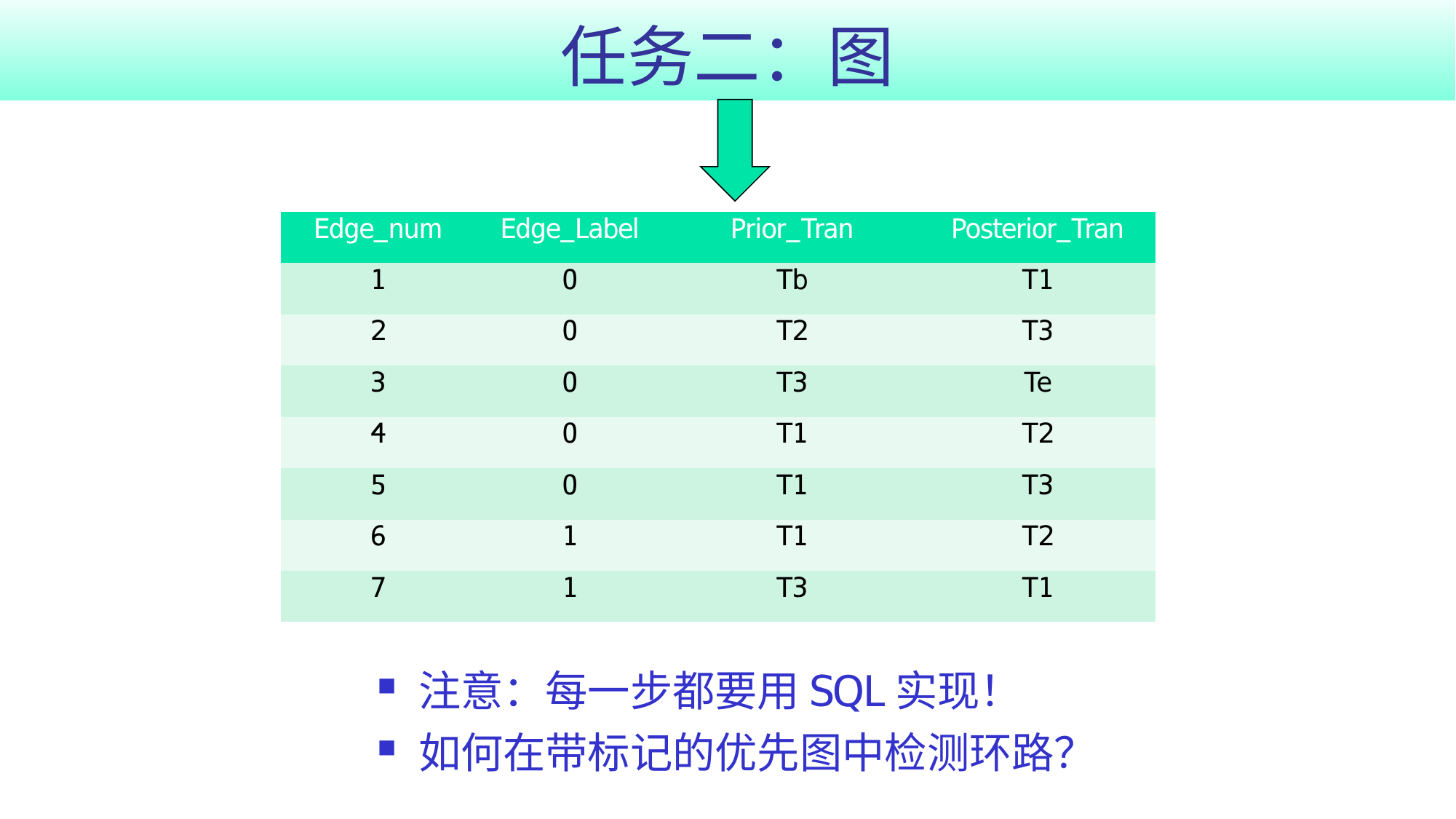

# 任务二：图

| Edge\_num | Edge\_Label | Prior\_Tran | Posterior\_Tran |
| --- | --- | --- | --- |
| 1 | 0 | Tb | T1 |
| 2 | 0 | T2 | T3 |
| 3 | 0 | T3 | Te |
| 4 | 0 | T1 | T2 |
| 5 | 0 | T1 | T3 |
| 6 | 1 | T1 | T2 |
| 7 | 1 | T3 | T1 |
注意：每一步都要用SQL实现！
如何在带标记的优先图中检测环路？